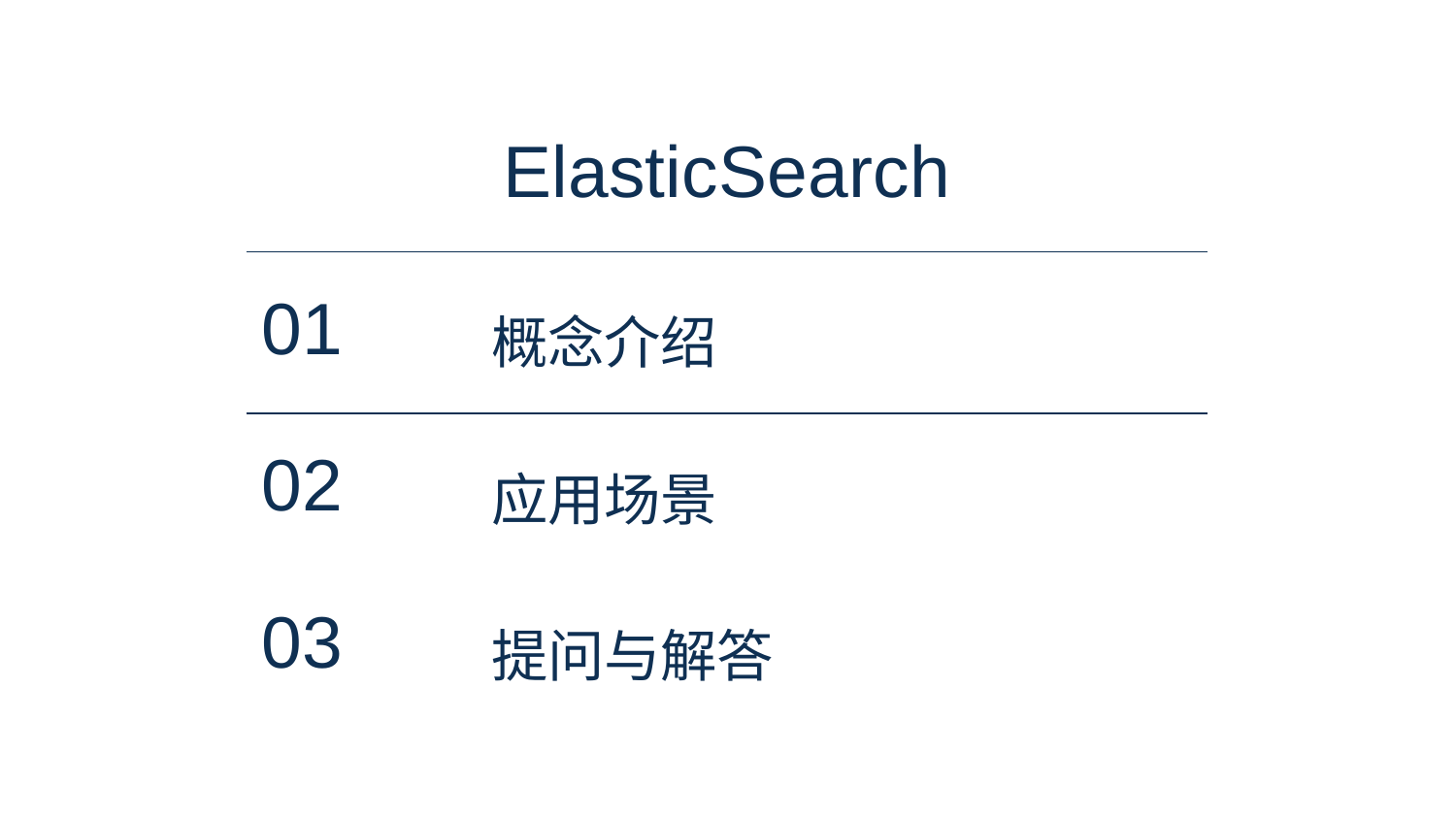

| ElasticSearch |  |
| --- | --- |
| 01 | 概念介绍 |
| 02 | 应用场景 |
| 03 | 提问与解答 |